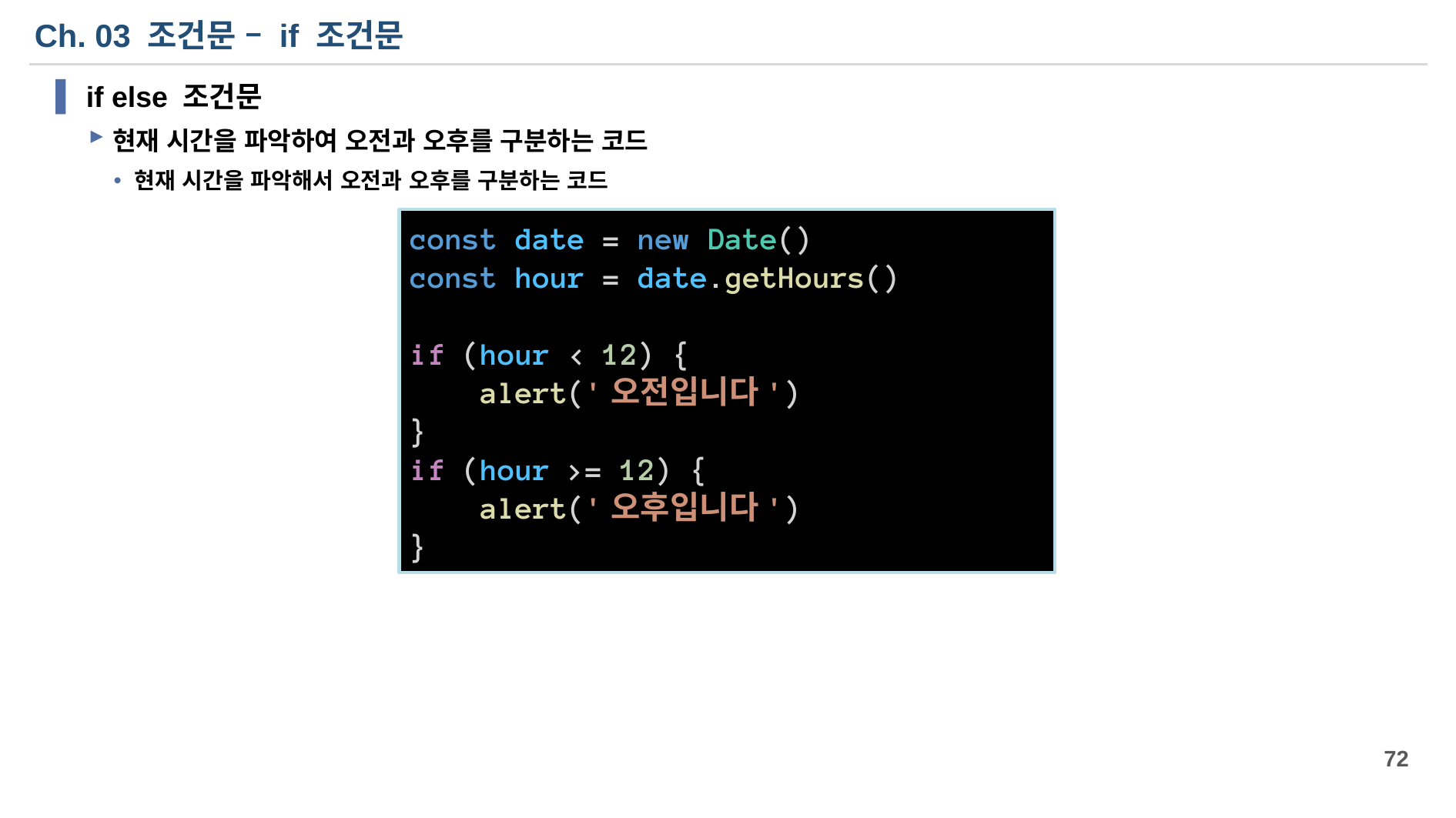

# Ch. 03 조건문 – if 조건문
if else 조건문
현재 시간을 파악하여 오전과 오후를 구분하는 코드
현재 시간을 파악해서 오전과 오후를 구분하는 코드

const date = new Date()
const hour = date.getHours()
if (hour < 12) {
    alert('오전입니다')
}
if (hour >= 12) {
    alert('오후입니다')
}
72